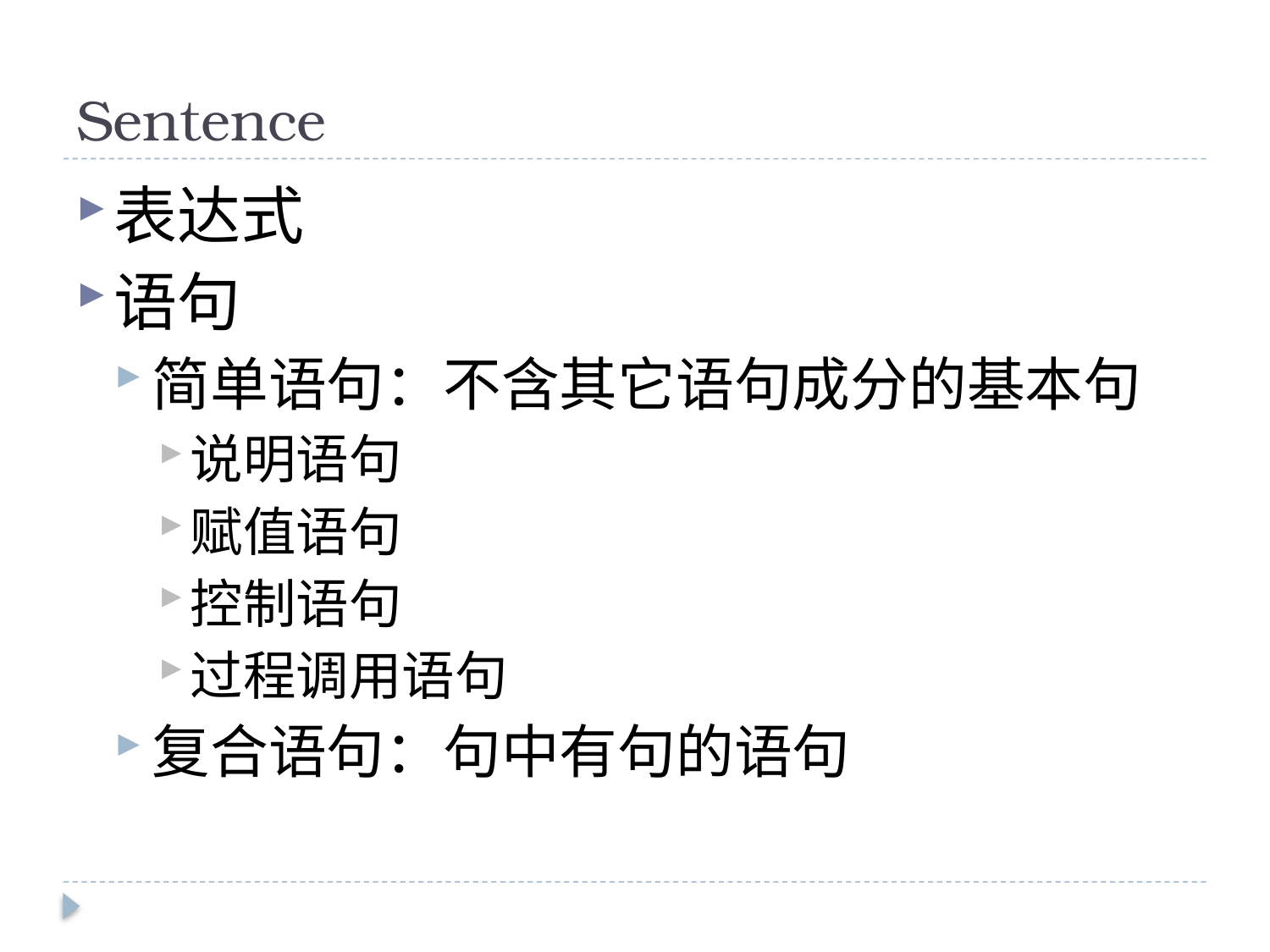

# Sentence
表达式
语句
简单语句：不含其它语句成分的基本句
说明语句
赋值语句
控制语句
过程调用语句
复合语句：句中有句的语句
16